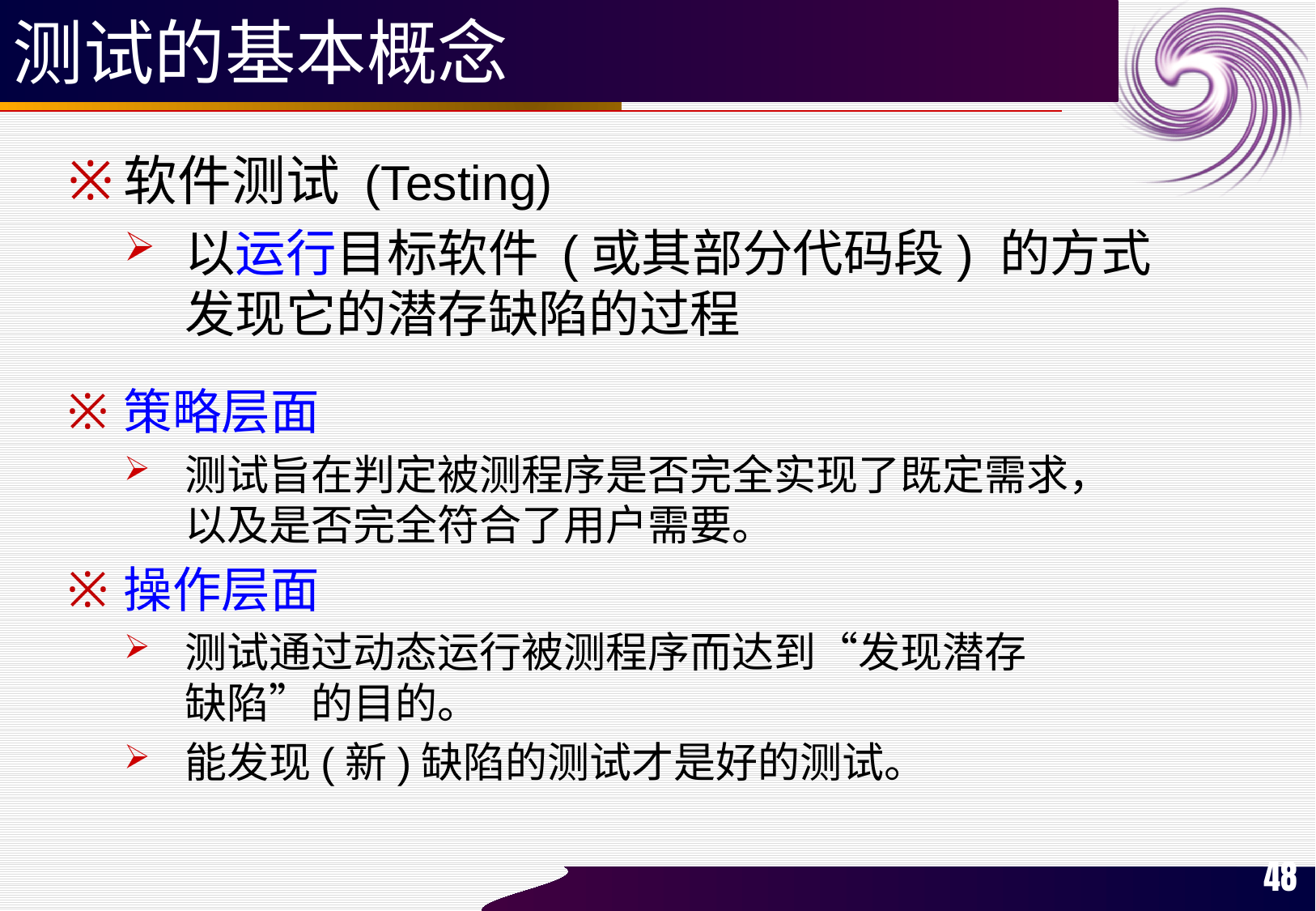

# 测试的基本概念
软件测试 (Testing)
以运行目标软件 (或其部分代码段) 的方式
发现它的潜存缺陷的过程

策略层面
测试旨在判定被测程序是否完全实现了既定需求，
以及是否完全符合了用户需要。
操作层面
测试通过动态运行被测程序而达到“发现潜存
缺陷”的目的。
能发现(新)缺陷的测试才是好的测试。
48